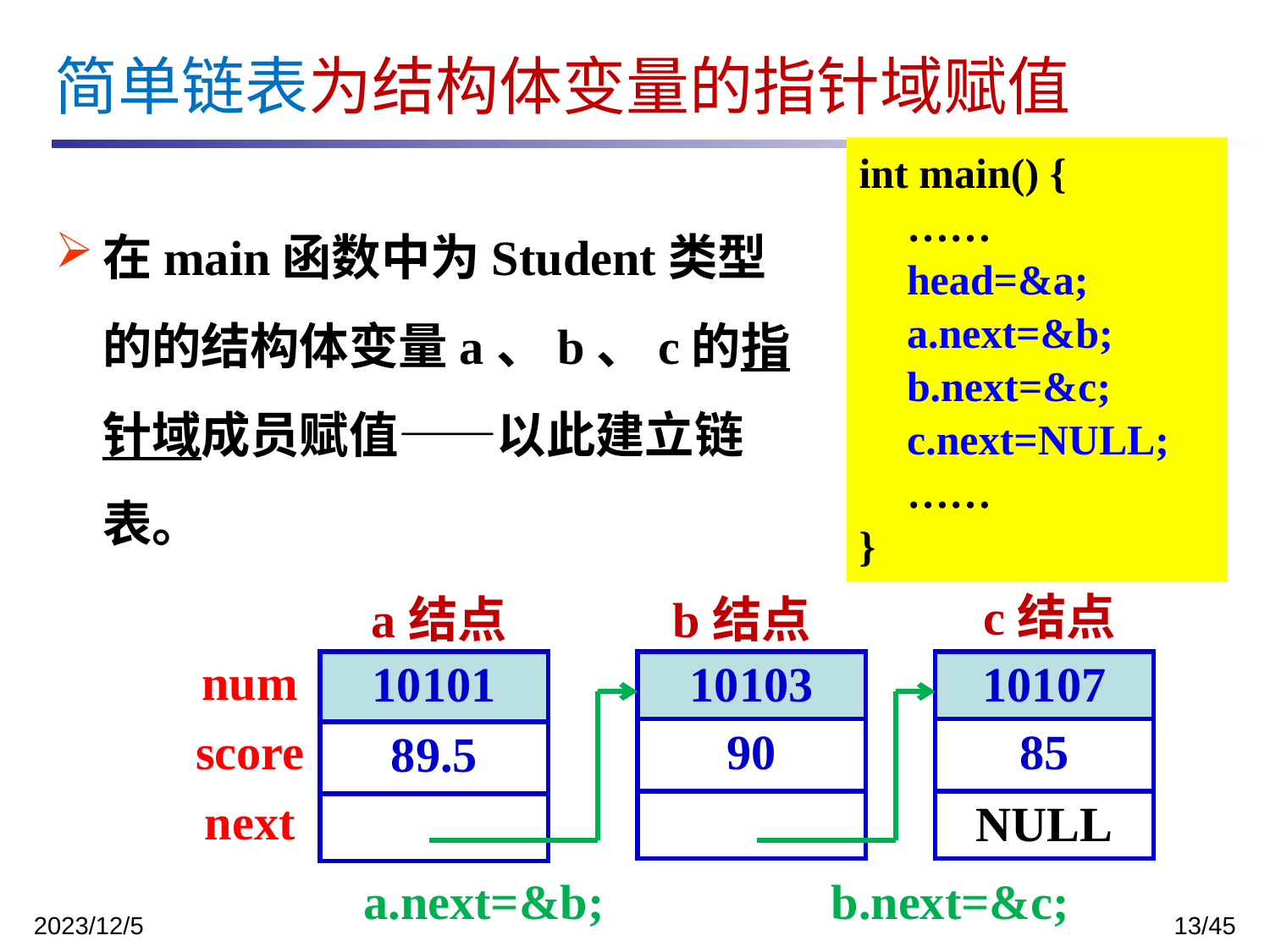

简单链表为结构体变量的指针域赋值
int main() {
	……
	head=&a;
	a.next=&b;
	b.next=&c;
	c.next=NULL;
	……
}
在main函数中为Student类型的的结构体变量a、b、c的指针域成员赋值——以此建立链表。
c结点
a结点
b结点
num
| 10101 |
| --- |
| 89.5 |
|  |
| 10103 |
| --- |
| 90 |
|  |
| 10107 |
| --- |
| 85 |
| NULL |
score
next
a.next=&b;
b.next=&c;
2023/12/5
13/45